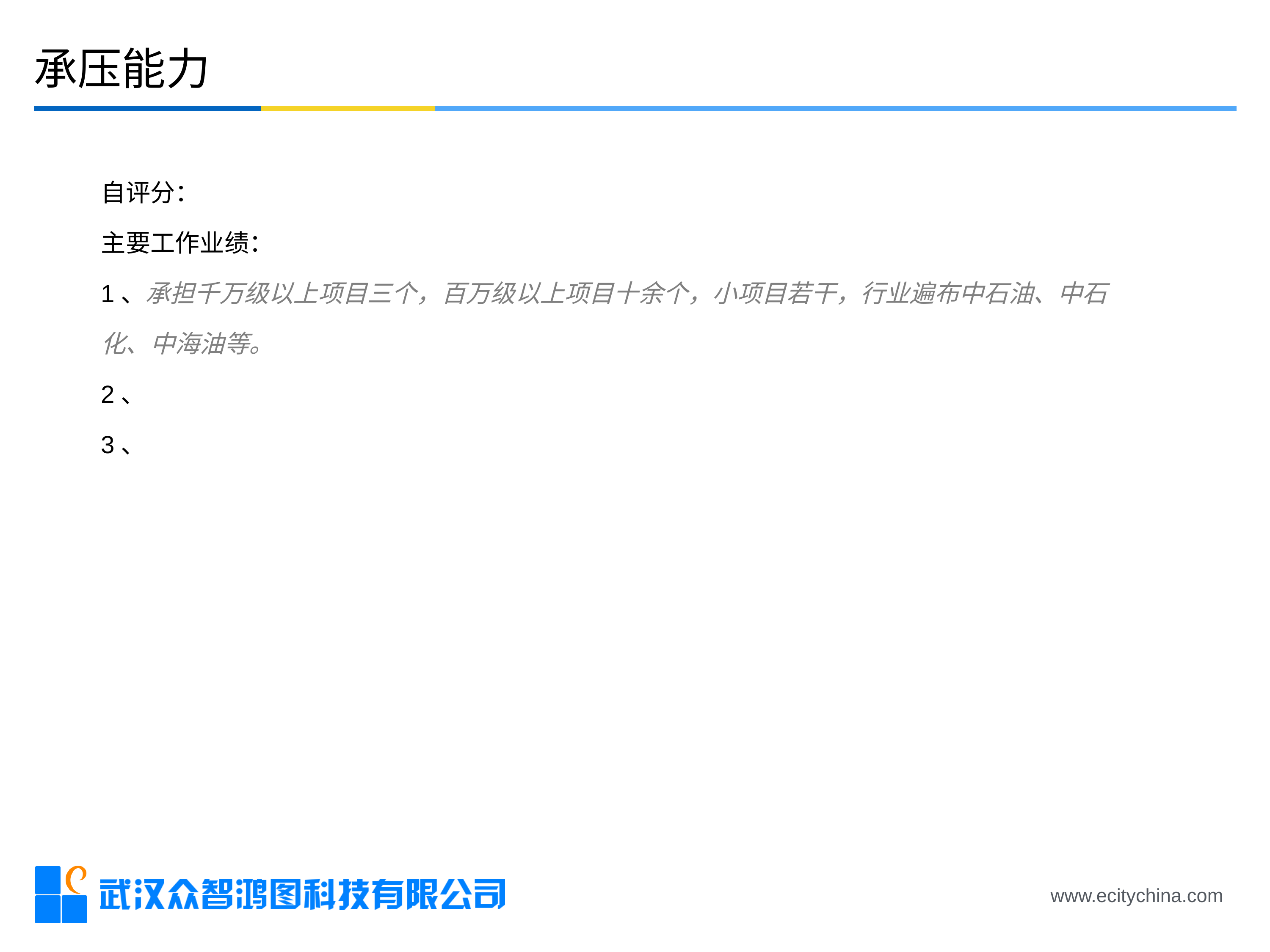

承压能力
自评分：
主要工作业绩：
1、承担千万级以上项目三个，百万级以上项目十余个，小项目若干，行业遍布中石油、中石化、中海油等。
2、
3、